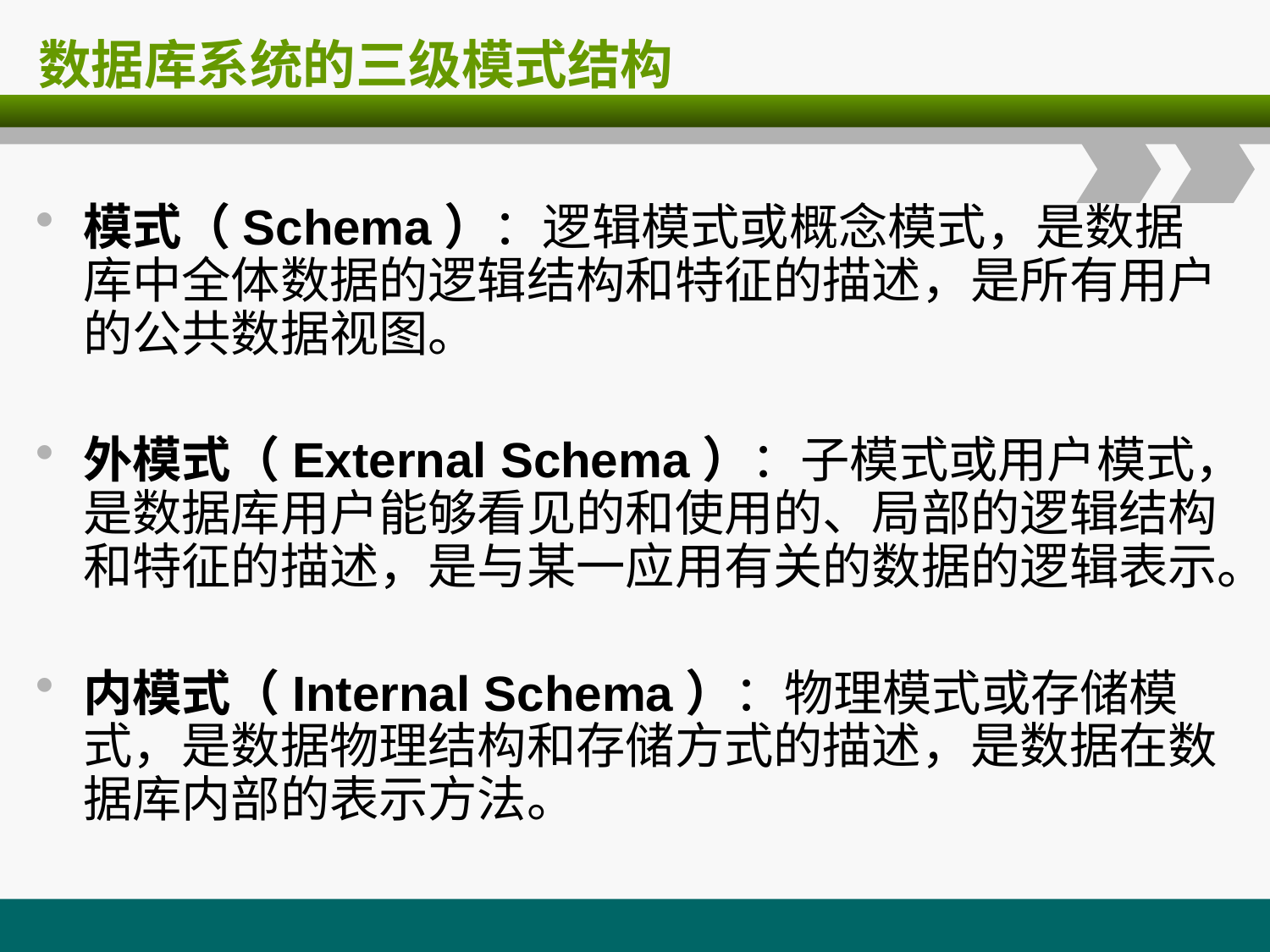

# 数据库系统的三级模式结构
模式（Schema）：逻辑模式或概念模式，是数据库中全体数据的逻辑结构和特征的描述，是所有用户的公共数据视图。

外模式（External Schema）：子模式或用户模式，是数据库用户能够看见的和使用的、局部的逻辑结构和特征的描述，是与某一应用有关的数据的逻辑表示。

内模式（Internal Schema）：物理模式或存储模式，是数据物理结构和存储方式的描述，是数据在数据库内部的表示方法。